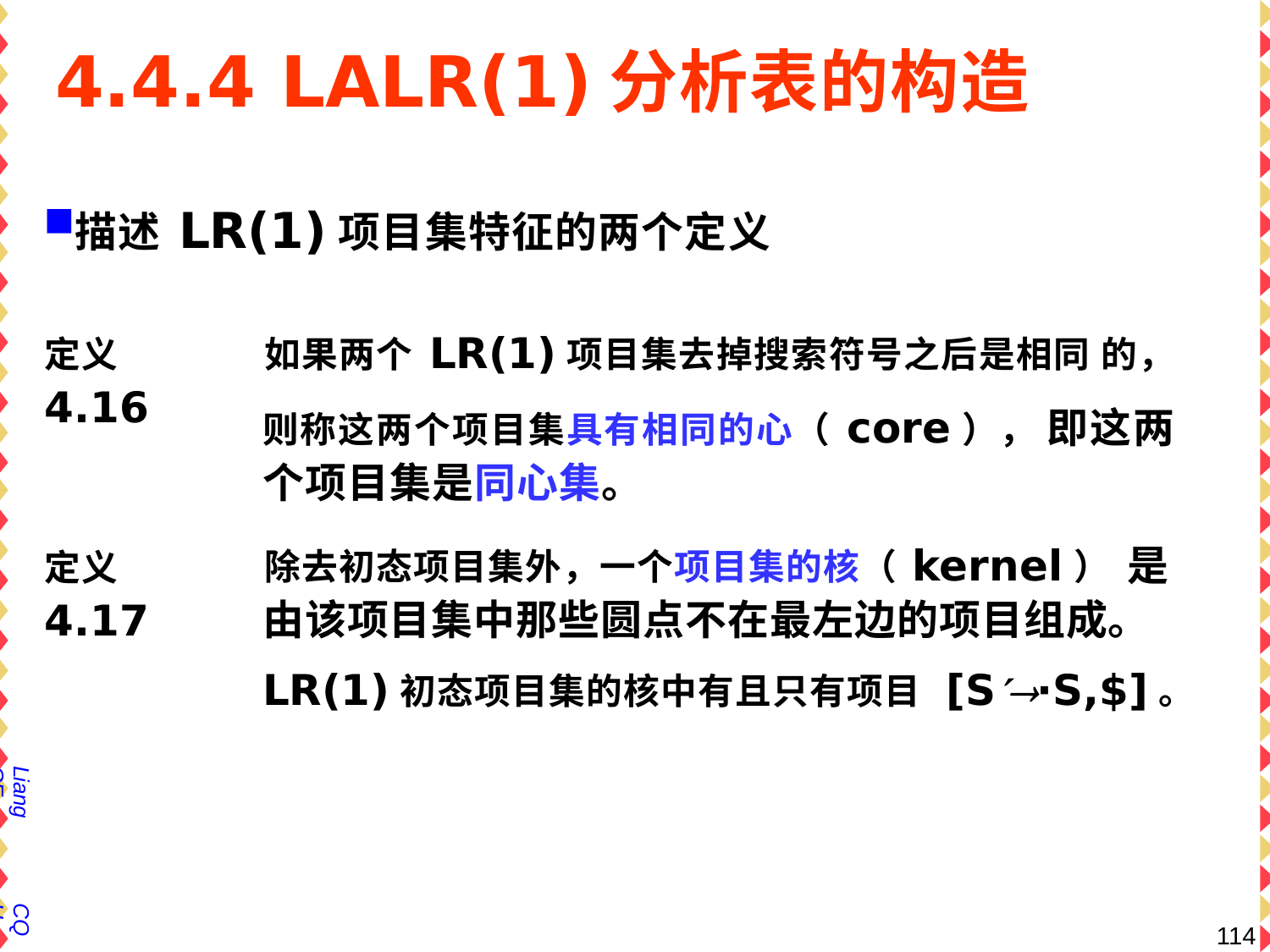

# 4.4.4 LALR(1)分析表的构造
描述LR(1)项目集特征的两个定义
定义4.16
如果两个LR(1)项目集去掉搜索符号之后是相同 的，则称这两个项目集具有相同的心（core）， 即这两个项目集是同心集。
定义4.17
除去初态项目集外，一个项目集的核（kernel）  是由该项目集中那些圆点不在最左边的项目组成。  LR(1)初态项目集的核中有且只有项目 [S′→·S,$]。
Liang GE
CQU
114